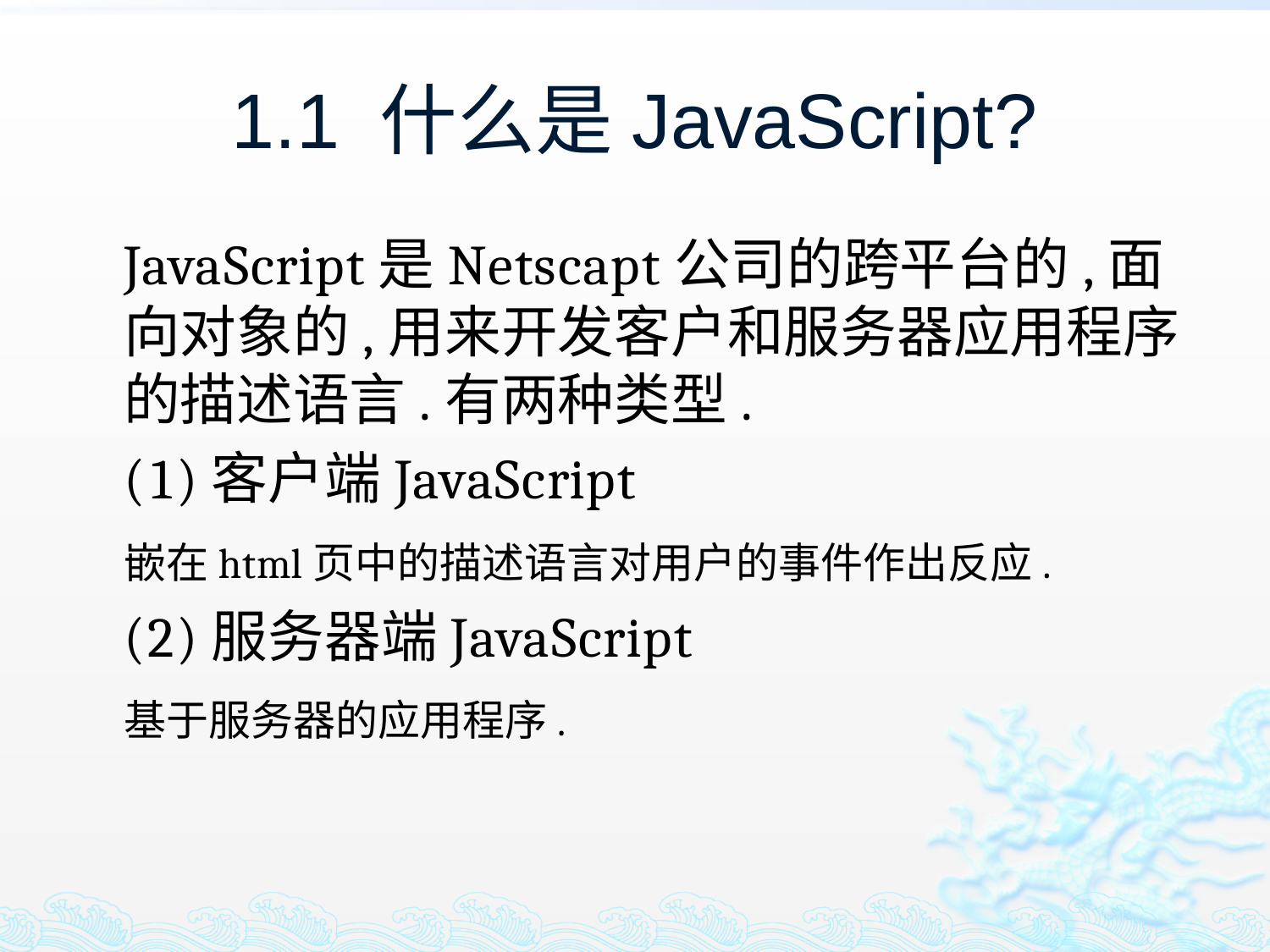

# 1.1 什么是JavaScript?
	JavaScript是Netscapt公司的跨平台的,面向对象的,用来开发客户和服务器应用程序的描述语言.有两种类型.
	(1)客户端JavaScript
	嵌在html页中的描述语言对用户的事件作出反应.
	(2)服务器端JavaScript
	基于服务器的应用程序.